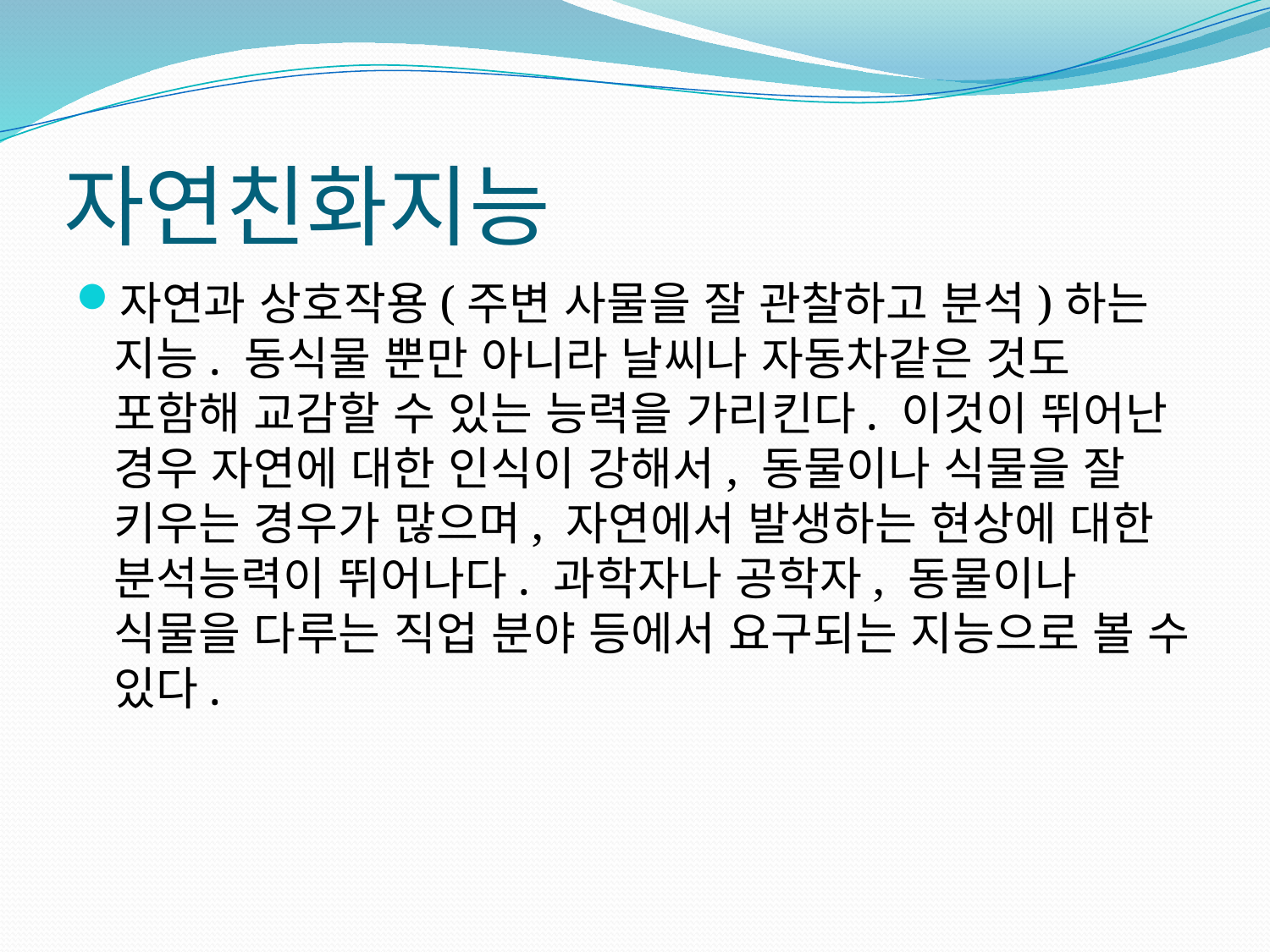

# 자연친화지능
자연과 상호작용(주변 사물을 잘 관찰하고 분석)하는 지능. 동식물 뿐만 아니라 날씨나 자동차같은 것도 포함해 교감할 수 있는 능력을 가리킨다. 이것이 뛰어난 경우 자연에 대한 인식이 강해서, 동물이나 식물을 잘 키우는 경우가 많으며, 자연에서 발생하는 현상에 대한 분석능력이 뛰어나다. 과학자나 공학자, 동물이나 식물을 다루는 직업 분야 등에서 요구되는 지능으로 볼 수 있다.